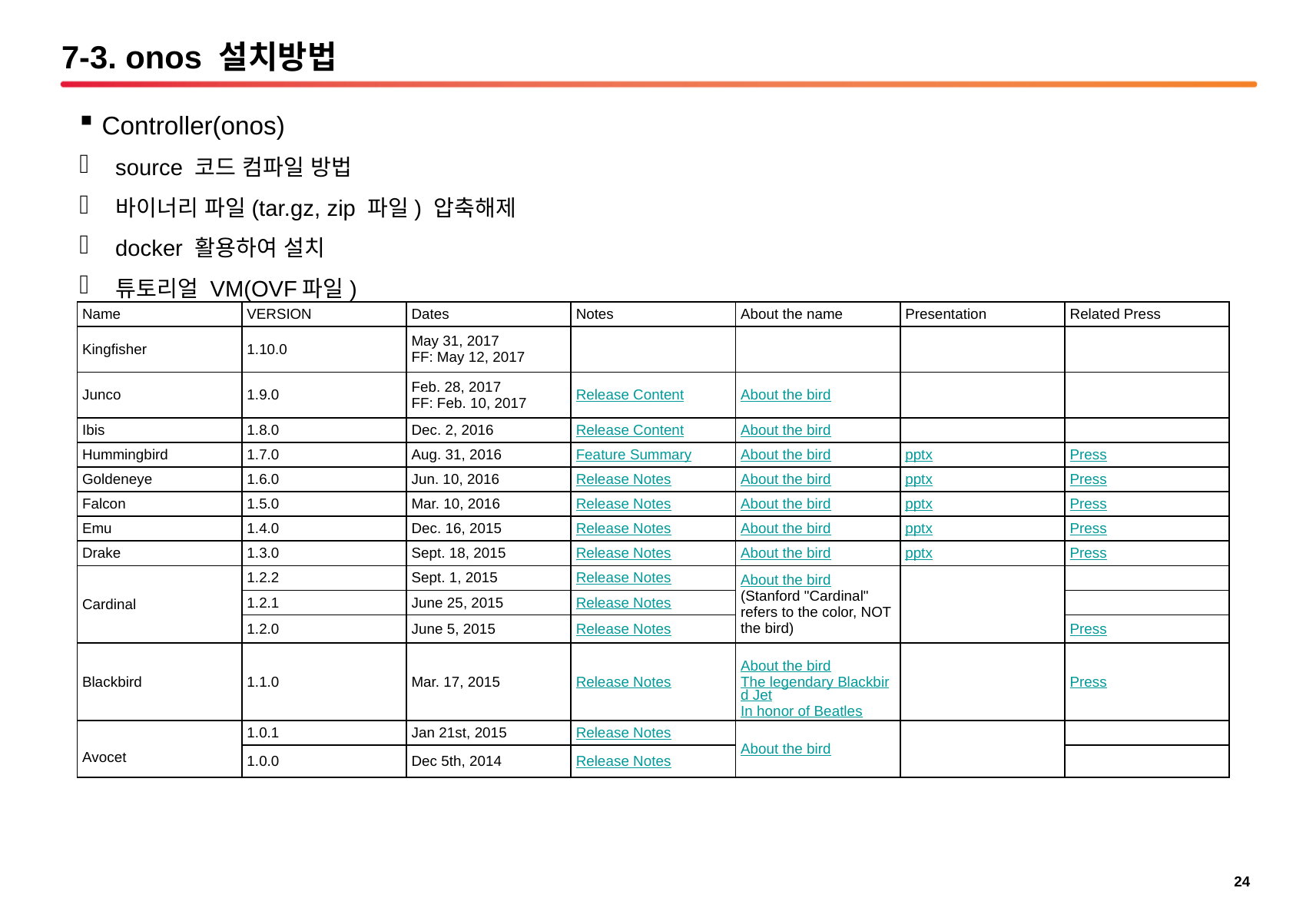

# 7-3. onos 설치방법
Controller(onos)
source 코드 컴파일 방법
바이너리 파일(tar.gz, zip 파일) 압축해제
docker 활용하여 설치
튜토리얼 VM(OVF파일)

| Name | VERSION | Dates | Notes | About the name | Presentation | Related Press |
| --- | --- | --- | --- | --- | --- | --- |
| Kingfisher | 1.10.0 | May 31, 2017 FF: May 12, 2017 |  |  |  |  |
| Junco | 1.9.0 | Feb. 28, 2017 FF: Feb. 10, 2017 | Release Content | About the bird |  |  |
| Ibis | 1.8.0 | Dec. 2, 2016 | Release Content | About the bird |  |  |
| Hummingbird | 1.7.0 | Aug. 31, 2016 | Feature Summary | About the bird | pptx | Press |
| Goldeneye | 1.6.0 | Jun. 10, 2016 | Release Notes | About the bird | pptx | Press |
| Falcon | 1.5.0 | Mar. 10, 2016 | Release Notes | About the bird | pptx | Press |
| Emu | 1.4.0 | Dec. 16, 2015 | Release Notes | About the bird | pptx | Press |
| Drake | 1.3.0 | Sept. 18, 2015 | Release Notes | About the bird | pptx | Press |
| Cardinal | 1.2.2 | Sept. 1, 2015 | Release Notes | About the bird (Stanford "Cardinal" refers to the color, NOT the bird) |  |  |
|  | 1.2.1 | June 25, 2015 | Release Notes |  |  |  |
|  | 1.2.0 | June 5, 2015 | Release Notes |  |  | Press |
| Blackbird | 1.1.0 | Mar. 17, 2015 | Release Notes | About the bird The legendary Blackbird Jet In honor of Beatles |  | Press |
| Avocet | 1.0.1 | Jan 21st, 2015 | Release Notes | About the bird |  |  |
|  | 1.0.0 | Dec 5th, 2014 | Release Notes |  |  |  |